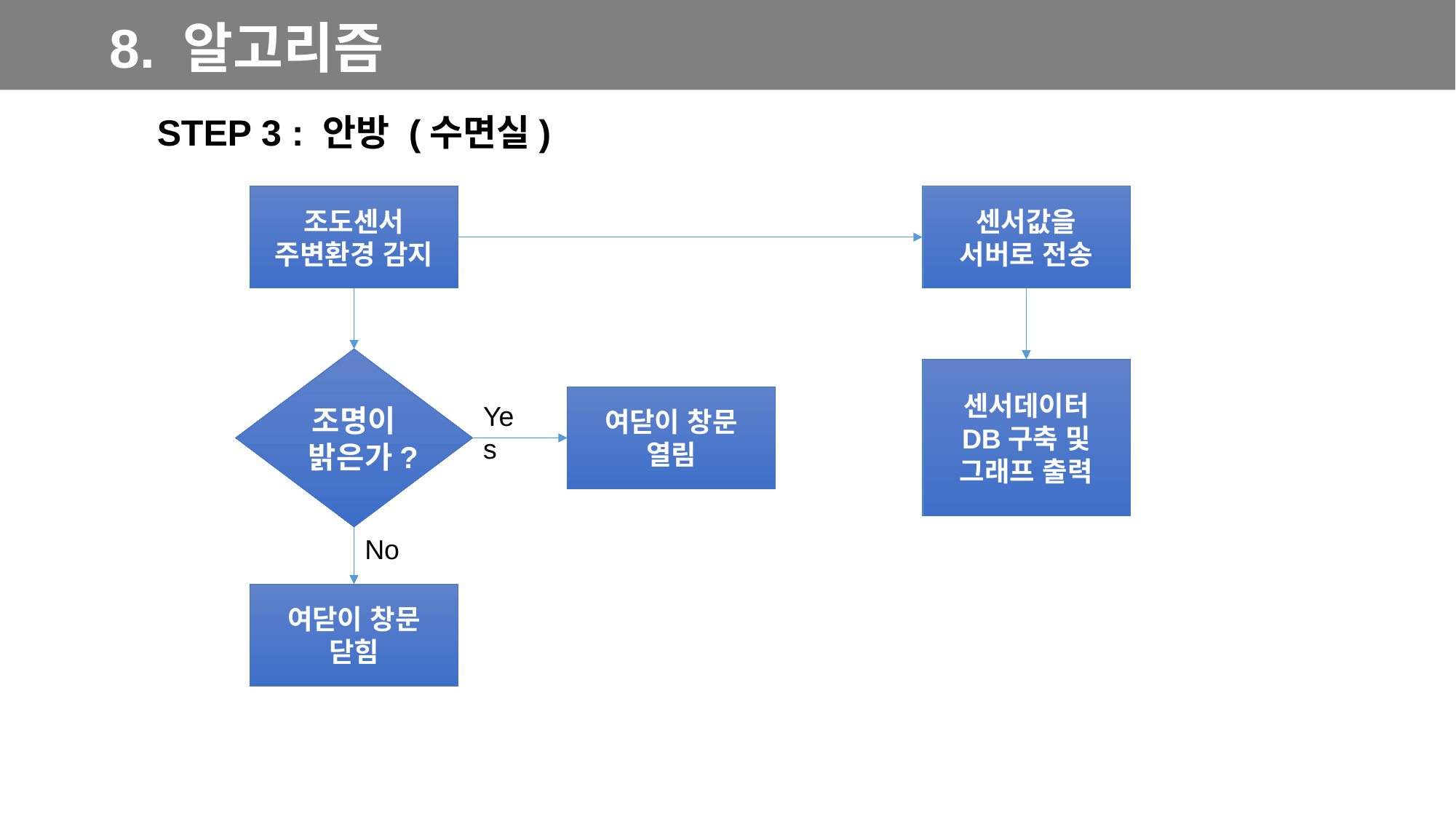

8. 알고리즘
STEP 3 : 안방 (수면실)
조도센서
주변환경 감지
센서값을
서버로 전송
조명이
밝은가?
센서데이터
DB구축 및
그래프 출력
여닫이 창문
열림
Yes
No
여닫이 창문
닫힘